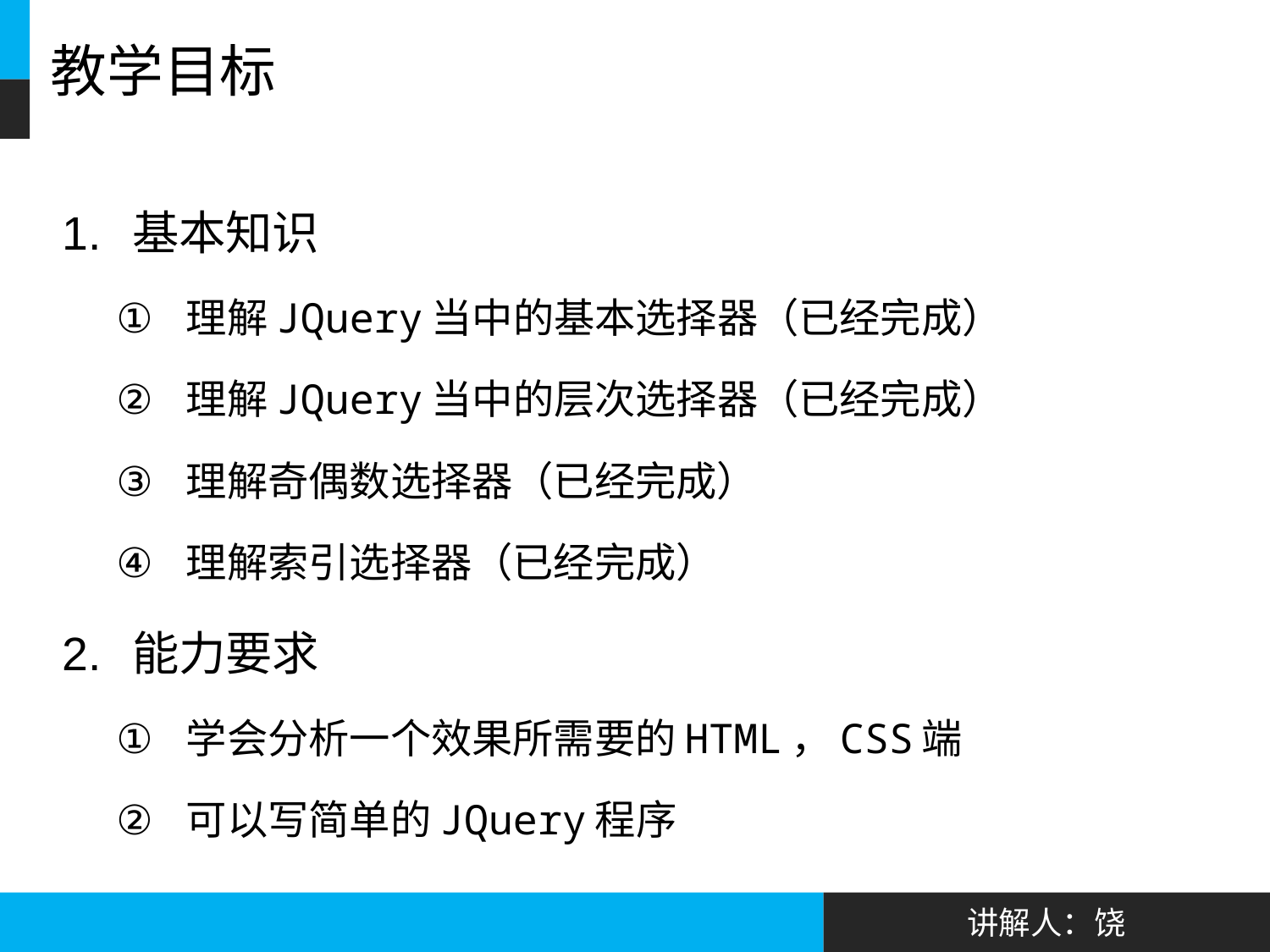

# 教学目标
基本知识
理解JQuery当中的基本选择器（已经完成）
理解JQuery当中的层次选择器（已经完成）
理解奇偶数选择器（已经完成）
理解索引选择器（已经完成）
能力要求
学会分析一个效果所需要的HTML，CSS端
可以写简单的JQuery程序